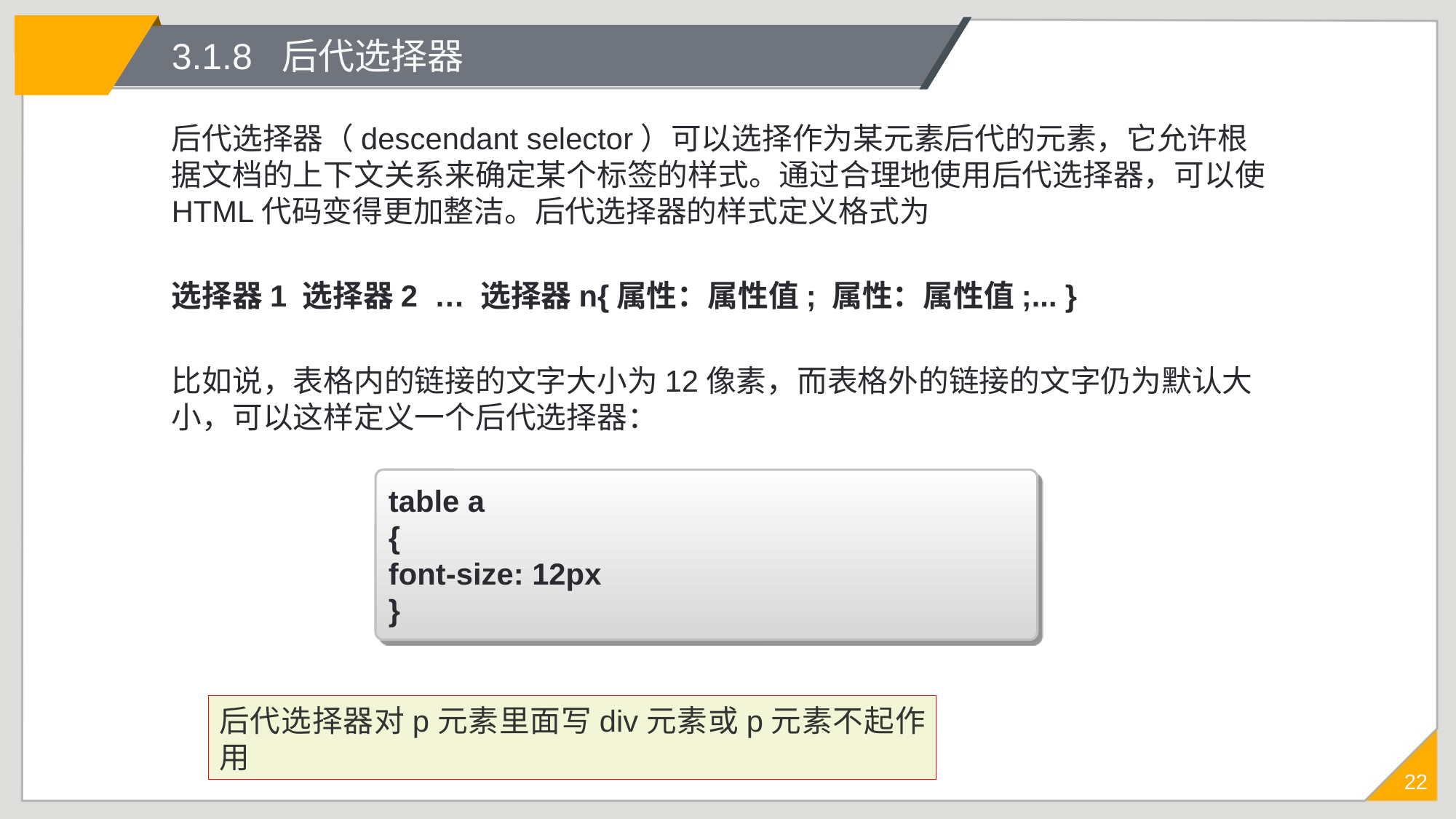

# 3.1.8  后代选择器
后代选择器（descendant selector）可以选择作为某元素后代的元素，它允许根据文档的上下文关系来确定某个标签的样式。通过合理地使用后代选择器，可以使HTML代码变得更加整洁。后代选择器的样式定义格式为

选择器1 选择器2  … 选择器n{属性：属性值; 属性：属性值;... }

比如说，表格内的链接的文字大小为12像素，而表格外的链接的文字仍为默认大小，可以这样定义一个后代选择器：

table a
{
font-size: 12px
}

后代选择器对p元素里面写div元素或p元素不起作用